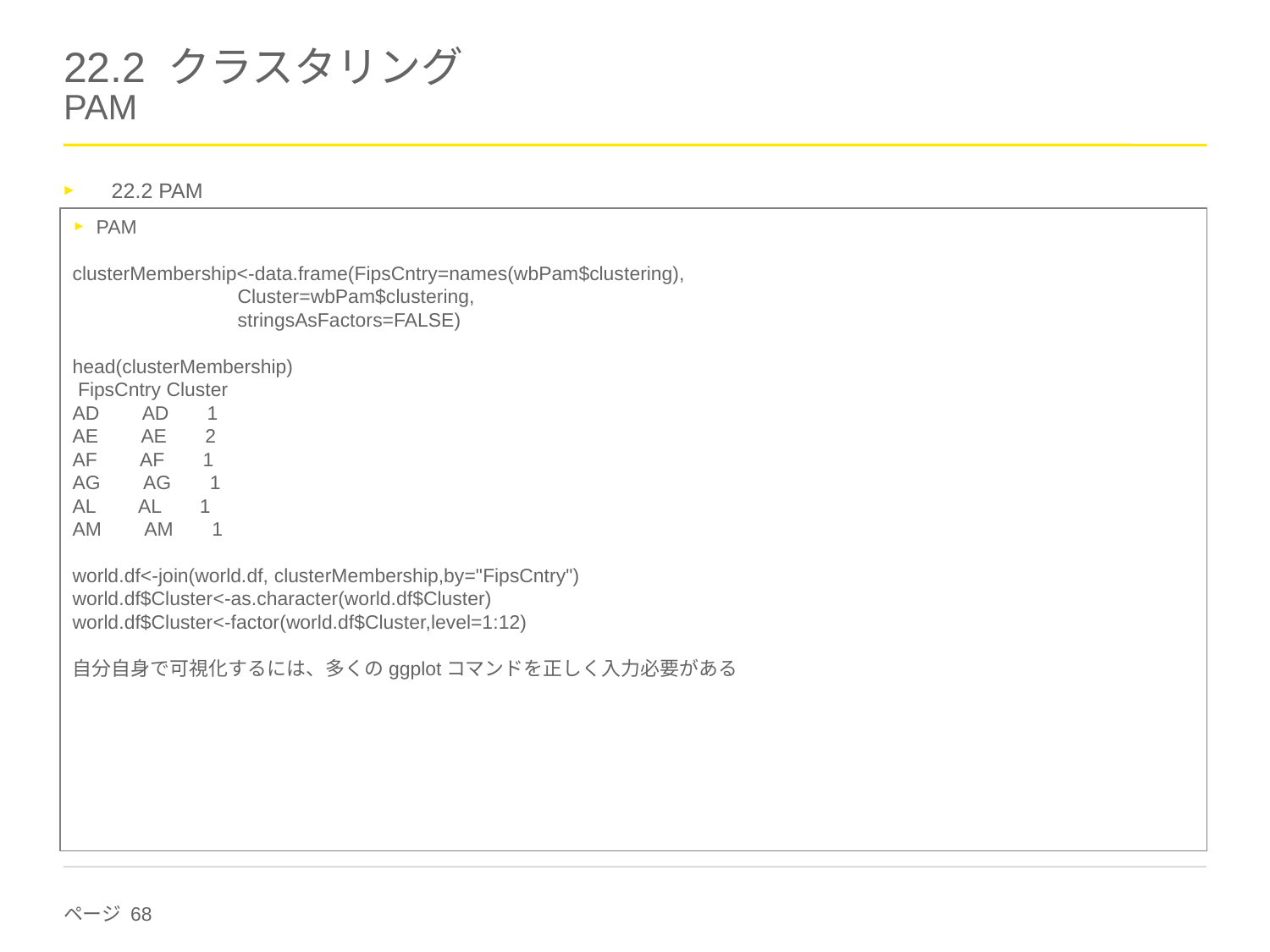

# 22.2 クラスタリング PAM
22.2 PAM

PAM

clusterMembership<-data.frame(FipsCntry=names(wbPam$clustering),
                              Cluster=wbPam$clustering,
                              stringsAsFactors=FALSE)

head(clusterMembership)
 FipsCntry Cluster
AD        AD       1
AE        AE       2
AF        AF       1
AG        AG       1
AL        AL       1
AM        AM       1

world.df<-join(world.df, clusterMembership,by="FipsCntry")
world.df$Cluster<-as.character(world.df$Cluster)
world.df$Cluster<-factor(world.df$Cluster,level=1:12)

自分自身で可視化するには、多くのggplotコマンドを正しく入力必要がある